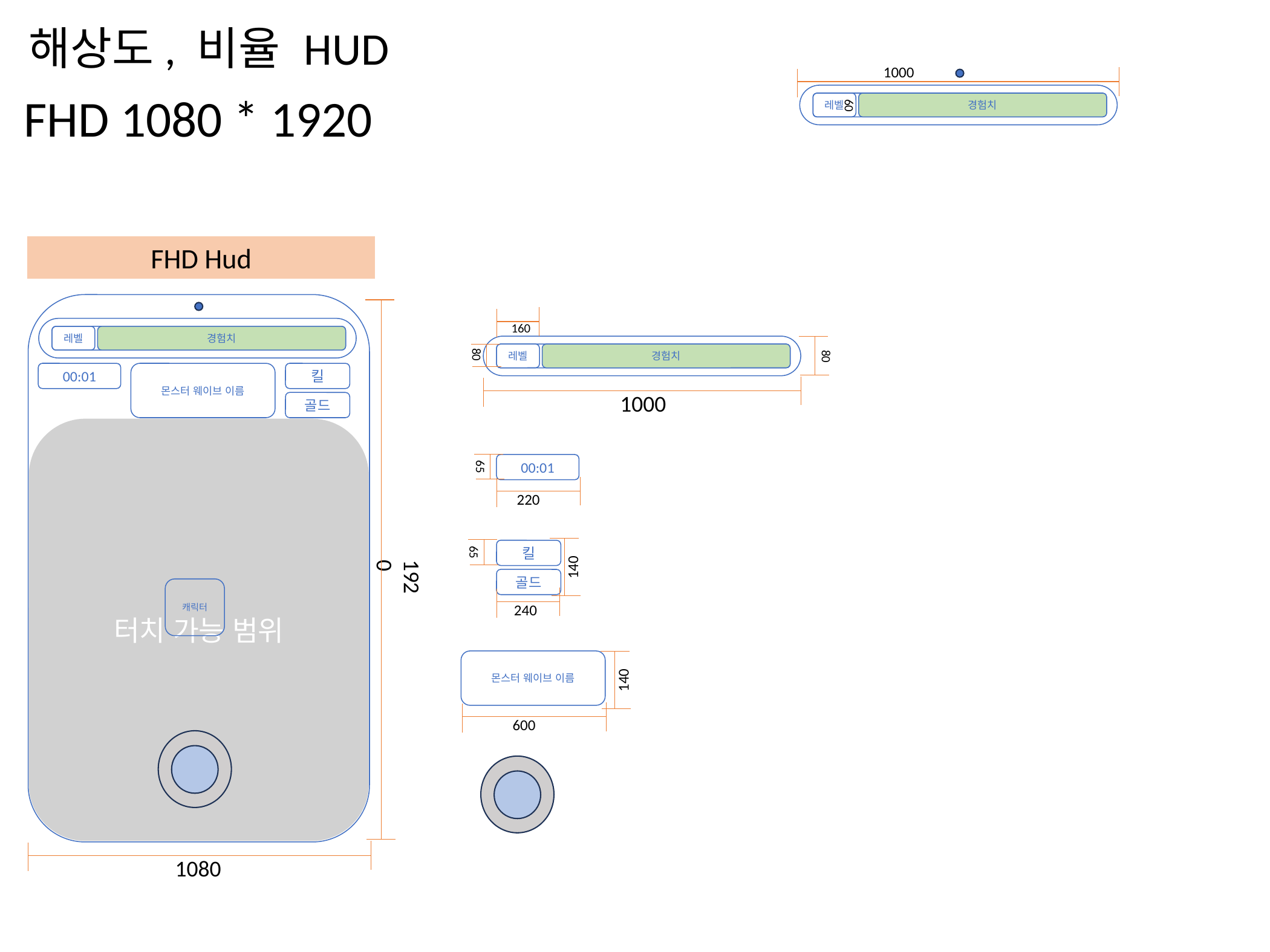

해상도, 비율 HUD
1000

  FHD 1080 * 1920

레벨
경험치
60
FHD Hud

160

레벨
경험치
80
80
1000

레벨
경험치
몬스터 웨이브 이름
킬
00:01
골드
터치 가능 범위
00:01
65
220
킬
140
65
골드
240
1920
캐릭터
몬스터 웨이브 이름
140
600

1080